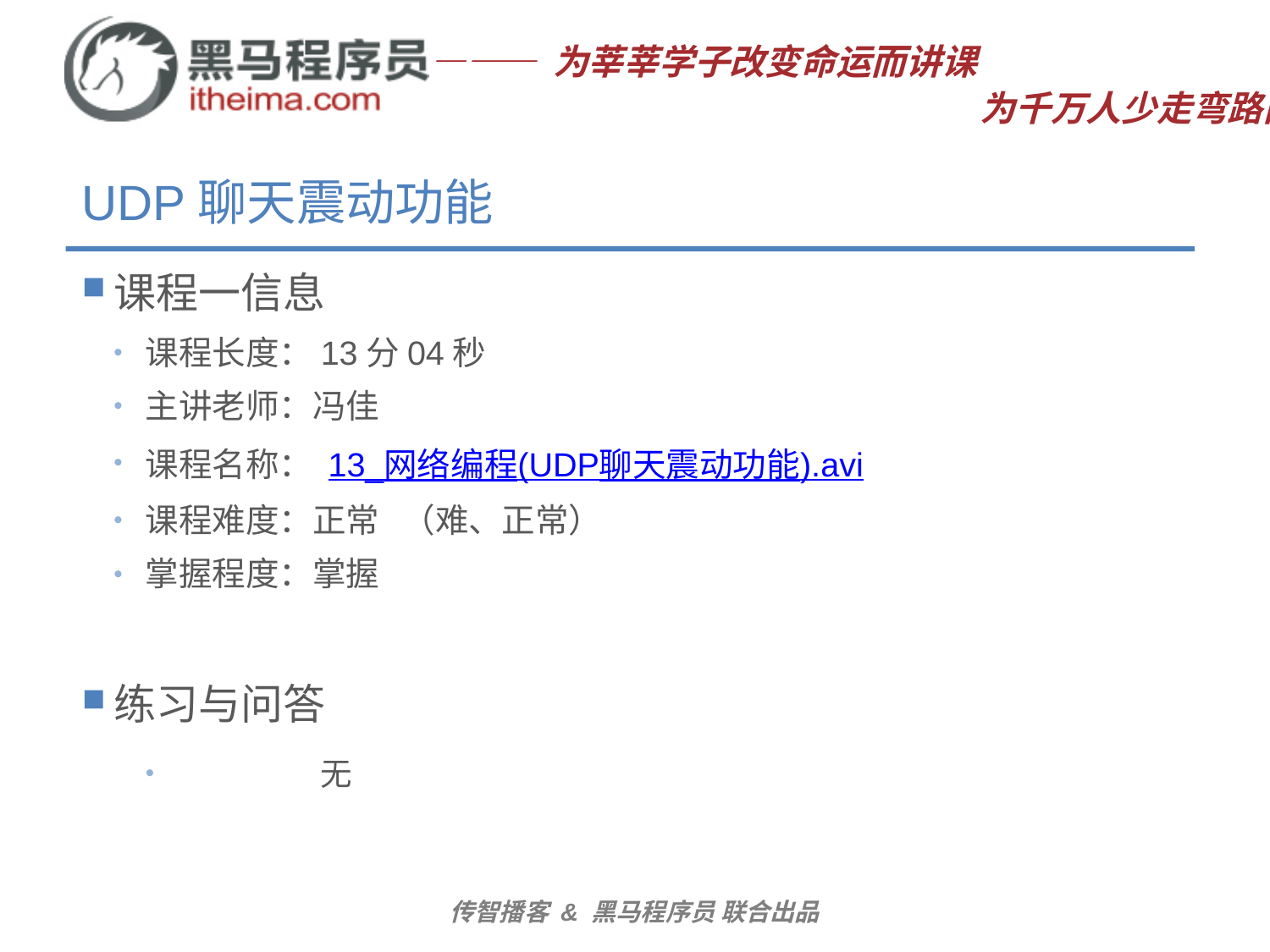

# UDP聊天震动功能
课程一信息
课程长度：13分04秒
主讲老师：冯佳
课程名称： 13_网络编程(UDP聊天震动功能).avi
课程难度：正常   （难、正常）
掌握程度：掌握

练习与问答
	无